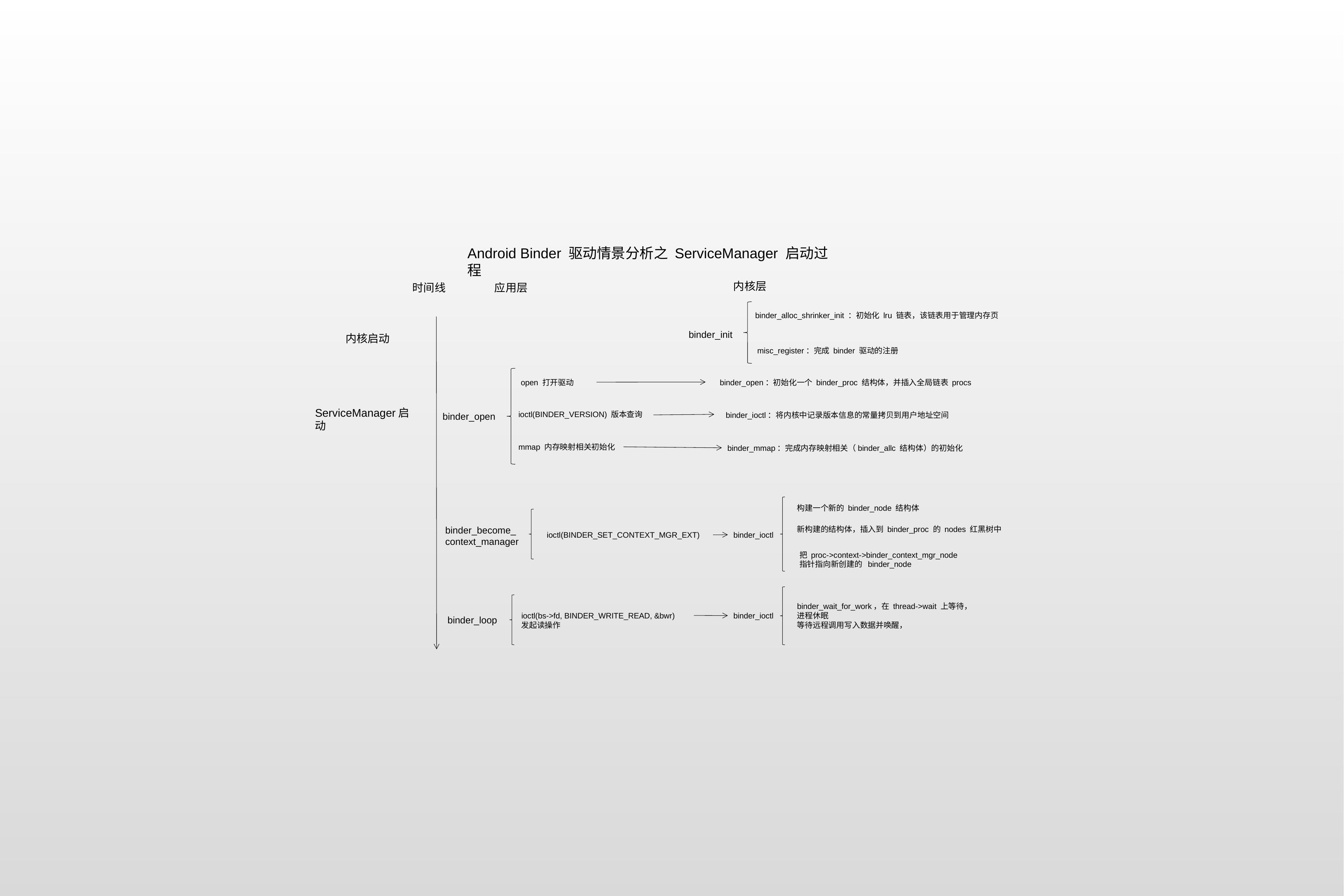

Android Binder 驱动情景分析之 ServiceManager 启动过程
内核层
时间线
应用层

 binder_alloc_shrinker_init ：初始化 lru 链表，该链表用于管理内存页
binder_init
内核启动
misc_register：完成 binder 驱动的注册

open 打开驱动
binder_open：初始化一个 binder_proc 结构体，并插入全局链表 procs
ServiceManager启动
ioctl(BINDER_VERSION) 版本查询
binder_ioctl：将内核中记录版本信息的常量拷贝到用户地址空间
binder_open
mmap 内存映射相关初始化
binder_mmap：完成内存映射相关（binder_allc 结构体）的初始化

构建一个新的 binder_node 结构体

binder_become_
context_manager
新构建的结构体，插入到 binder_proc 的 nodes 红黑树中
ioctl(BINDER_SET_CONTEXT_MGR_EXT)
binder_ioctl
把 proc->context->binder_context_mgr_node
指针指向新创建的  binder_node

binder_wait_for_work，在 thread->wait 上等待，
进程休眠
等待远程调用写入数据并唤醒，
ioctl(bs->fd, BINDER_WRITE_READ, &bwr)
发起读操作
binder_ioctl
binder_loop